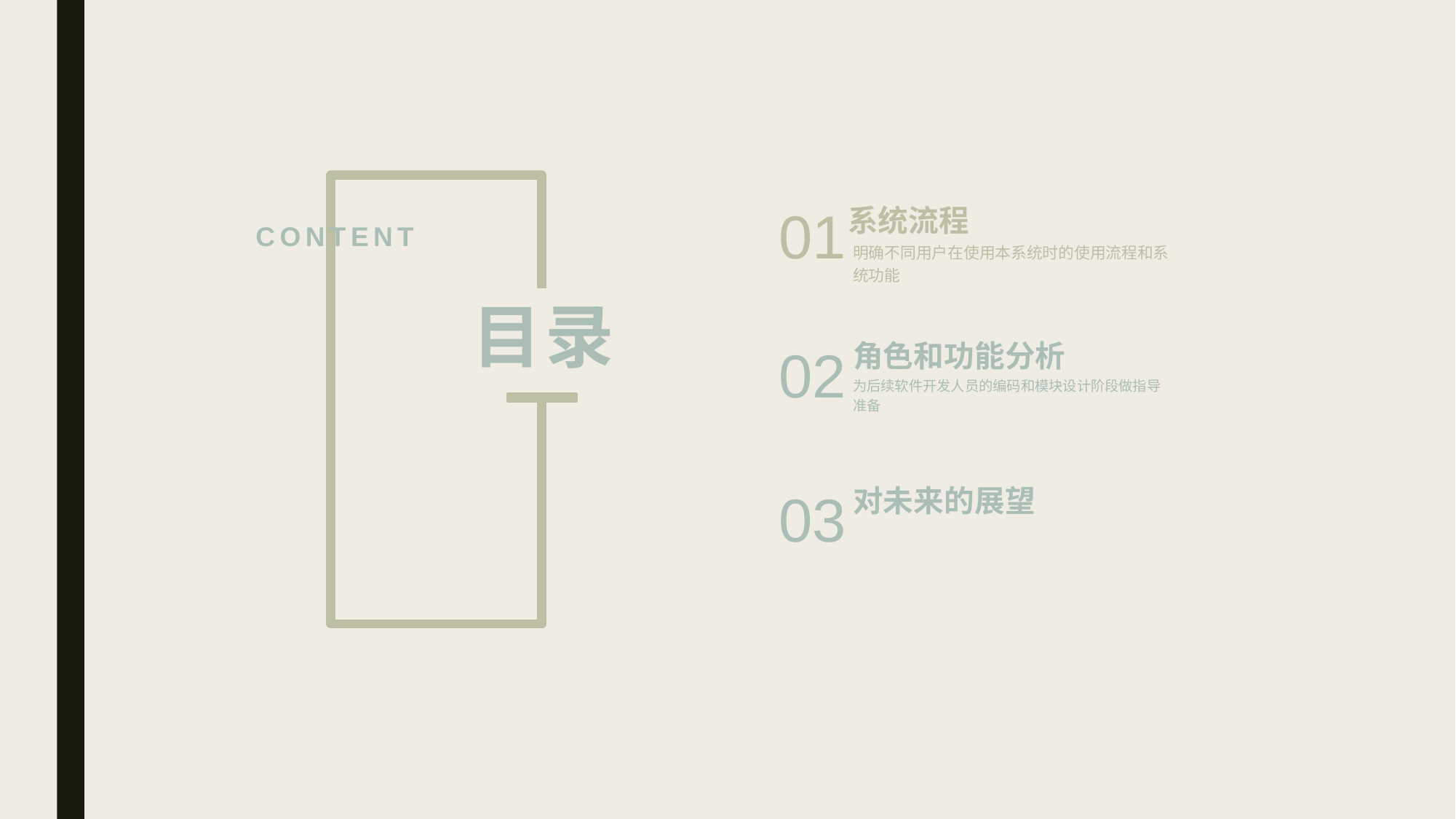

CONTENT
目录

01
系统流程
明确不同用户在使用本系统时的使用流程和系统功能
02
角色和功能分析
为后续软件开发人员的编码和模块设计阶段做指导准备
03
对未来的展望